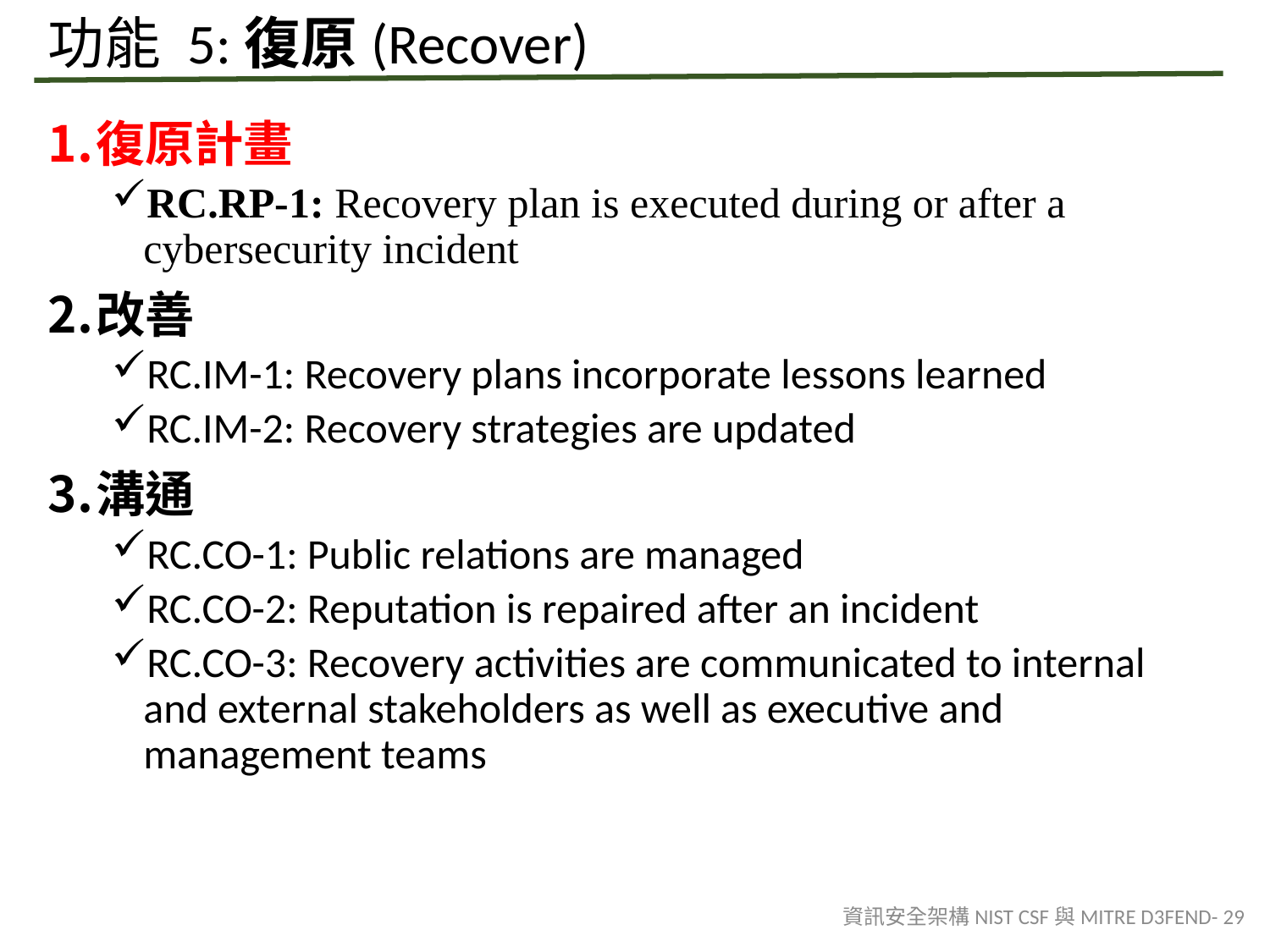

# 功能 5:復原(Recover)
復原計畫
RC.RP-1: Recovery plan is executed during or after a cybersecurity incident
改善
RC.IM-1: Recovery plans incorporate lessons learned
RC.IM-2: Recovery strategies are updated
溝通
RC.CO-1: Public relations are managed
RC.CO-2: Reputation is repaired after an incident
RC.CO-3: Recovery activities are communicated to internal and external stakeholders as well as executive and management teams

資訊安全架構NIST CSF與MITRE D3FEND- 29